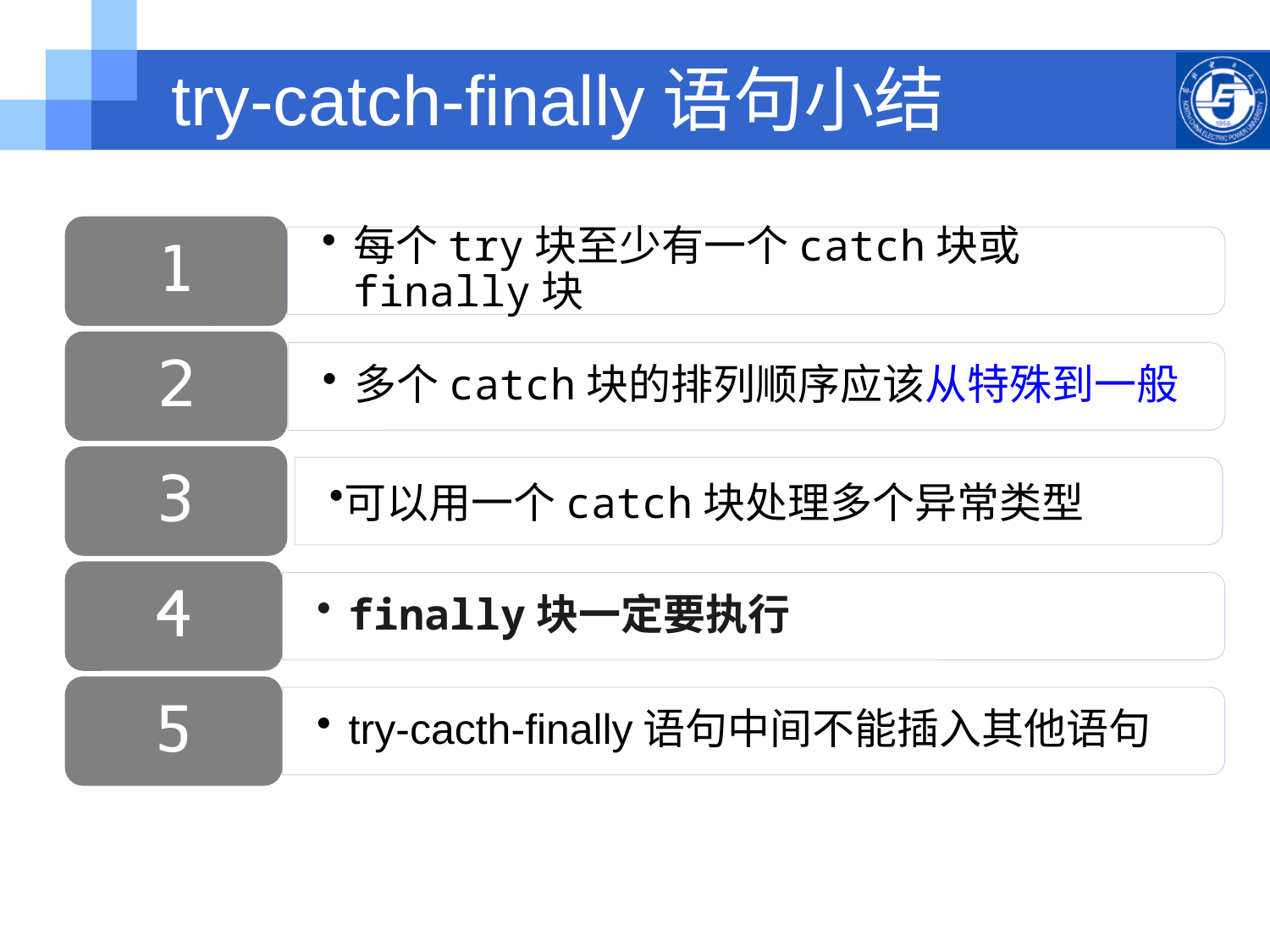

# try-catch-finally语句小结
每个try块至少有一个catch块或finally块
1
多个catch块的排列顺序应该从特殊到一般
2
可以用一个catch块处理多个异常类型
3
finally块一定要执行
4
try-cacth-finally语句中间不能插入其他语句
5